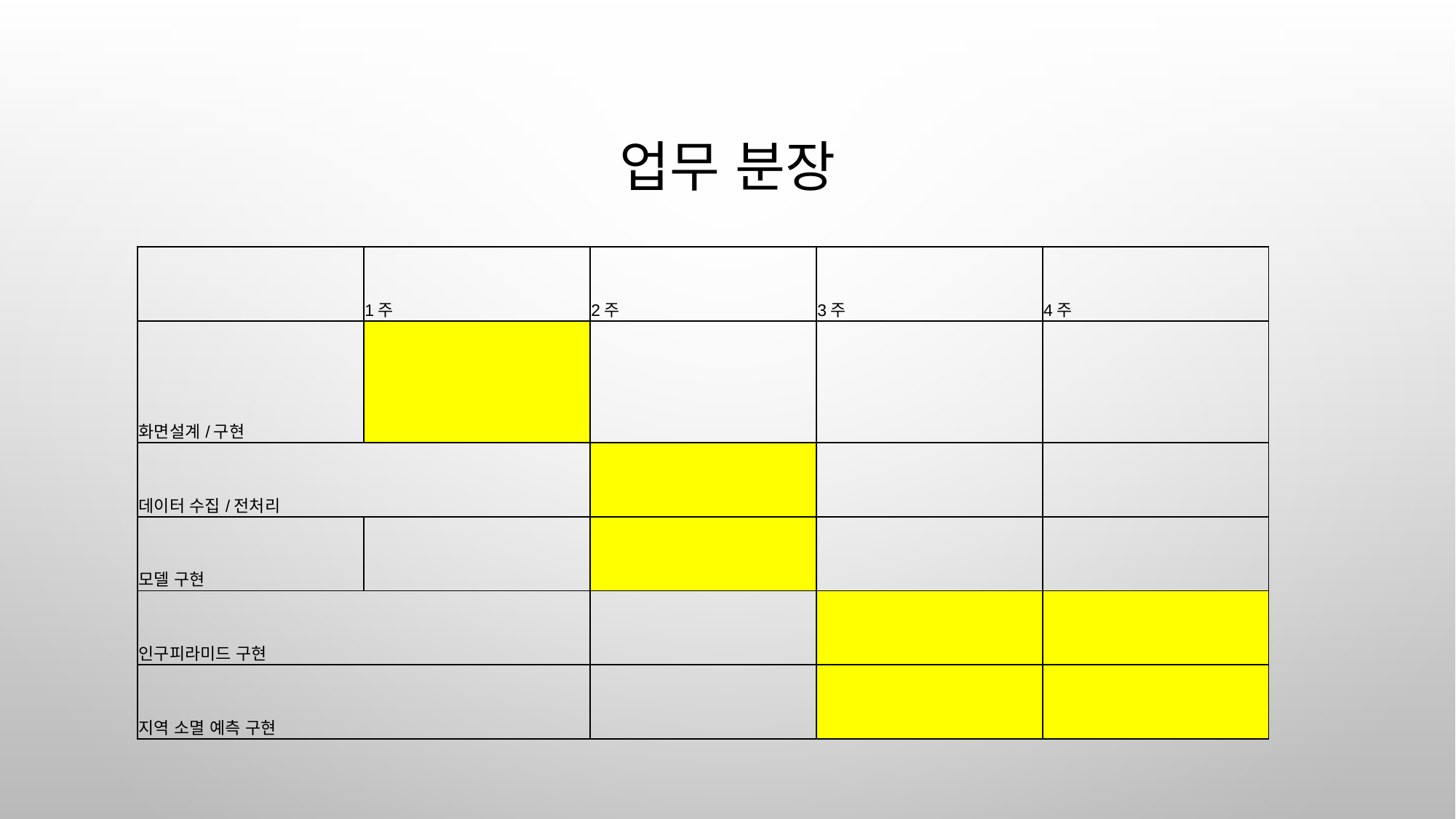

# 업무 분장
|  | 1주 | 2주 | 3주 | 4주 |
| --- | --- | --- | --- | --- |
| 화면설계/구현 |  |  |  |  |
| 데이터 수집/전처리 |  |  |  |  |
| 모델 구현 |  |  |  |  |
| 인구피라미드 구현 |  |  |  |  |
| 지역 소멸 예측 구현 |  |  |  |  |